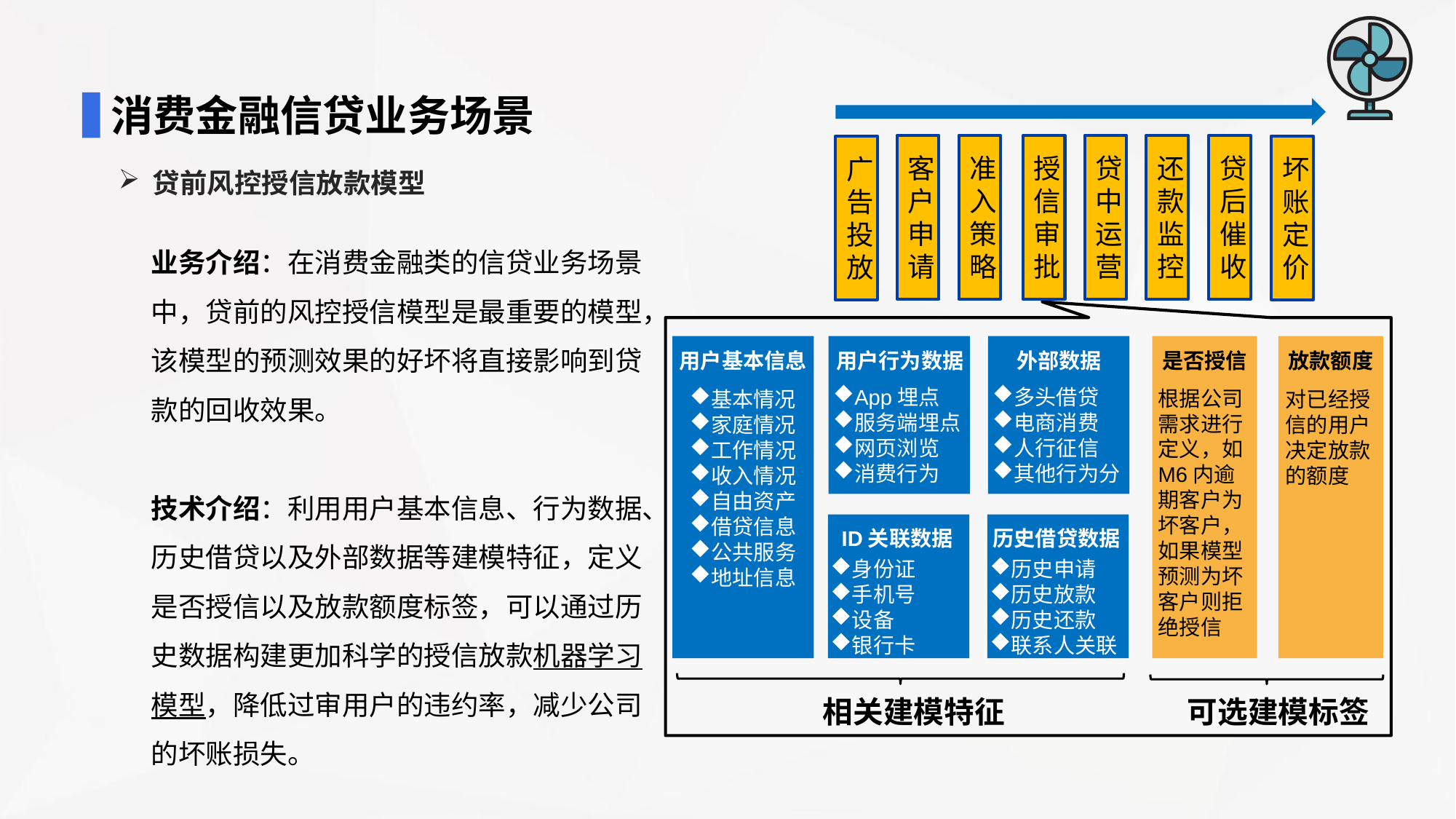

消费金融信贷业务场景

准入策略
还款监控
贷后催收
贷中运营
客户申请
授信审批
坏账定价
广告投放
贷前风控授信放款模型
业务介绍：在消费金融类的信贷业务场景中，贷前的风控授信模型是最重要的模型，该模型的预测效果的好坏将直接影响到贷款的回收效果。

技术介绍：利用用户基本信息、行为数据、历史借贷以及外部数据等建模特征，定义是否授信以及放款额度标签，可以通过历史数据构建更加科学的授信放款机器学习模型，降低过审用户的违约率，减少公司的坏账损失。

是否授信
放款额度
用户基本信息
用户行为数据
外部数据
App埋点
服务端埋点
网页浏览
消费行为
多头借贷
电商消费
人行征信
其他行为分
根据公司
需求进行定义，如M6内逾期客户为坏客户，如果模型预测为坏客户则拒绝授信
对已经授信的用户决定放款的额度
基本情况
家庭情况
工作情况
收入情况
自由资产
借贷信息
公共服务
地址信息

ID关联数据
历史借贷数据
身份证
手机号
设备
银行卡
历史申请
历史放款
历史还款
联系人关联

相关建模特征
可选建模标签